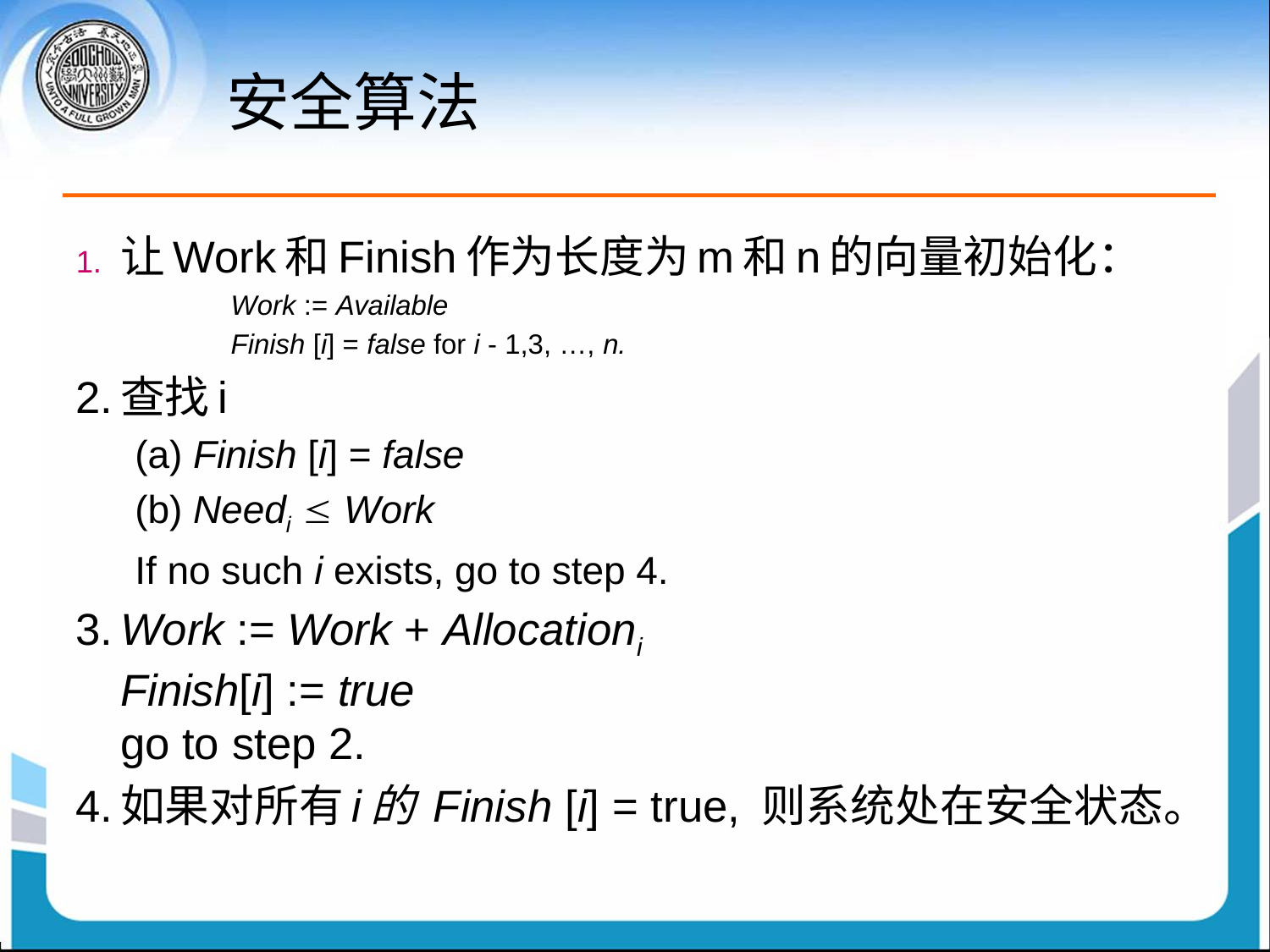

# 安全算法
让Work和Finish作为长度为m和n的向量初始化：
Work := Available
Finish [i] = false for i - 1,3, …, n.
2.	查找i
(a) Finish [i] = false
(b) Needi ≤ Work
If no such i exists, go to step 4.
3.	Work := Work + Allocationi
Finish[i] := true
go to step 2.
4.	如果对所有i的 Finish [i] = true, 则系统处在安全状态。